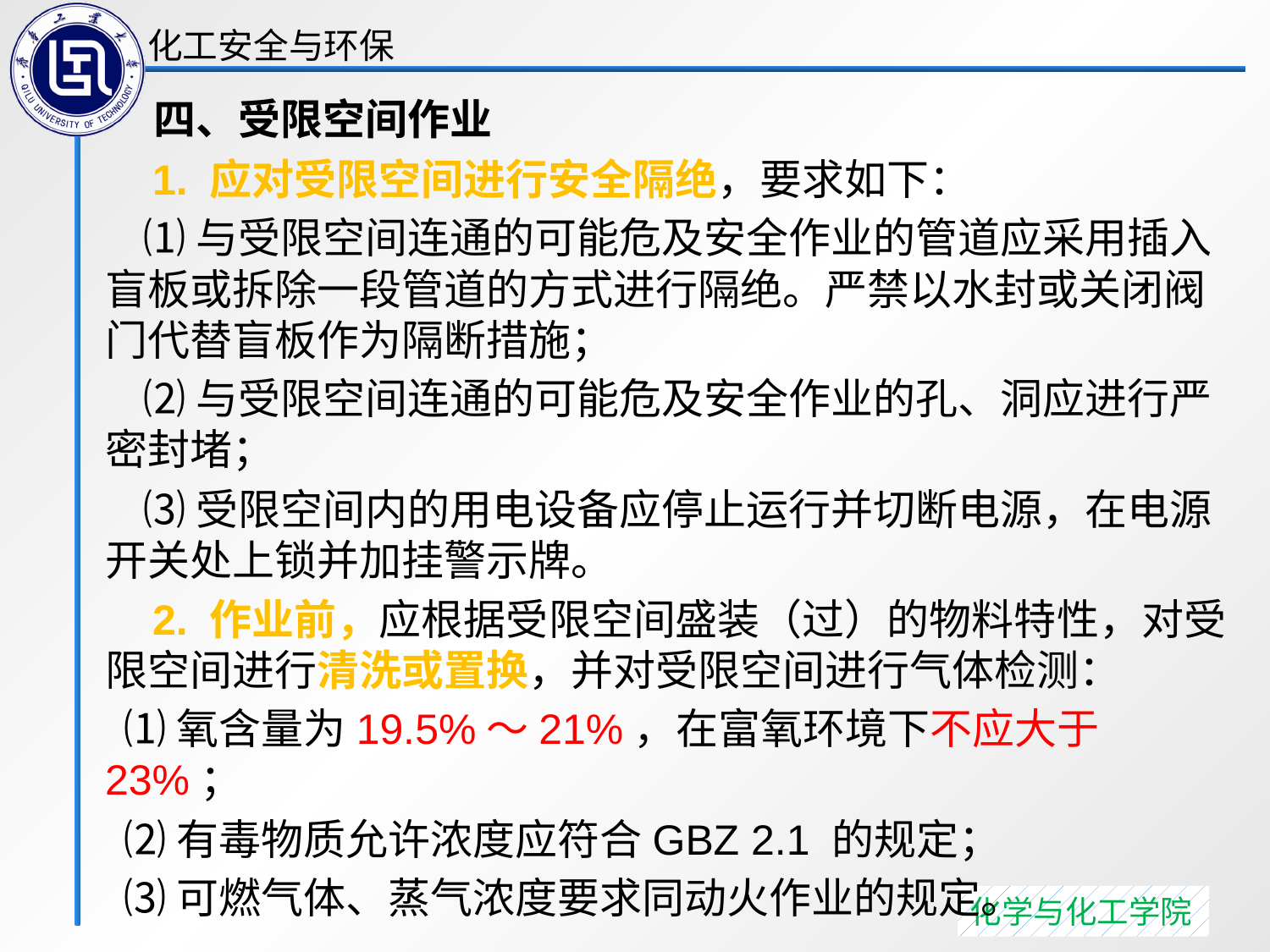

四、受限空间作业
    1. 应对受限空间进行安全隔绝，要求如下：
    ⑴与受限空间连通的可能危及安全作业的管道应采用插入盲板或拆除一段管道的方式进行隔绝。严禁以水封或关闭阀门代替盲板作为隔断措施；
    ⑵与受限空间连通的可能危及安全作业的孔、洞应进行严密封堵；
    ⑶受限空间内的用电设备应停止运行并切断电源，在电源开关处上锁并加挂警示牌。
    2. 作业前，应根据受限空间盛装（过）的物料特性，对受限空间进行清洗或置换，并对受限空间进行气体检测：
  ⑴氧含量为19.5%～21%，在富氧环境下不应大于23%；
  ⑵有毒物质允许浓度应符合GBZ 2.1 的规定；
  ⑶可燃气体、蒸气浓度要求同动火作业的规定。